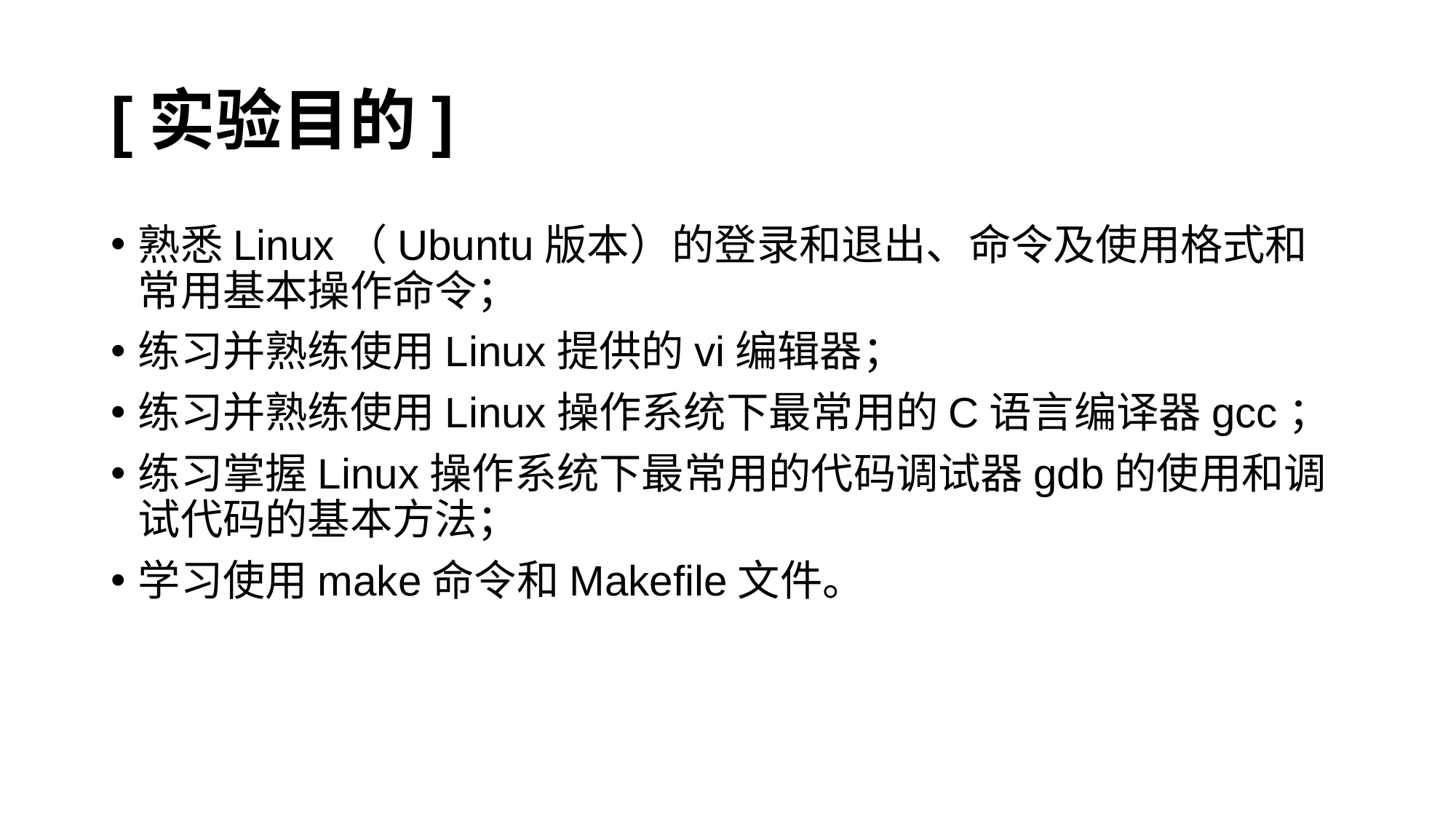

# [实验目的]
熟悉Linux（Ubuntu版本）的登录和退出、命令及使用格式和常用基本操作命令；
练习并熟练使用Linux提供的vi编辑器；
练习并熟练使用Linux操作系统下最常用的C语言编译器gcc；
练习掌握Linux操作系统下最常用的代码调试器gdb的使用和调试代码的基本方法；
学习使用make命令和Makefile文件。